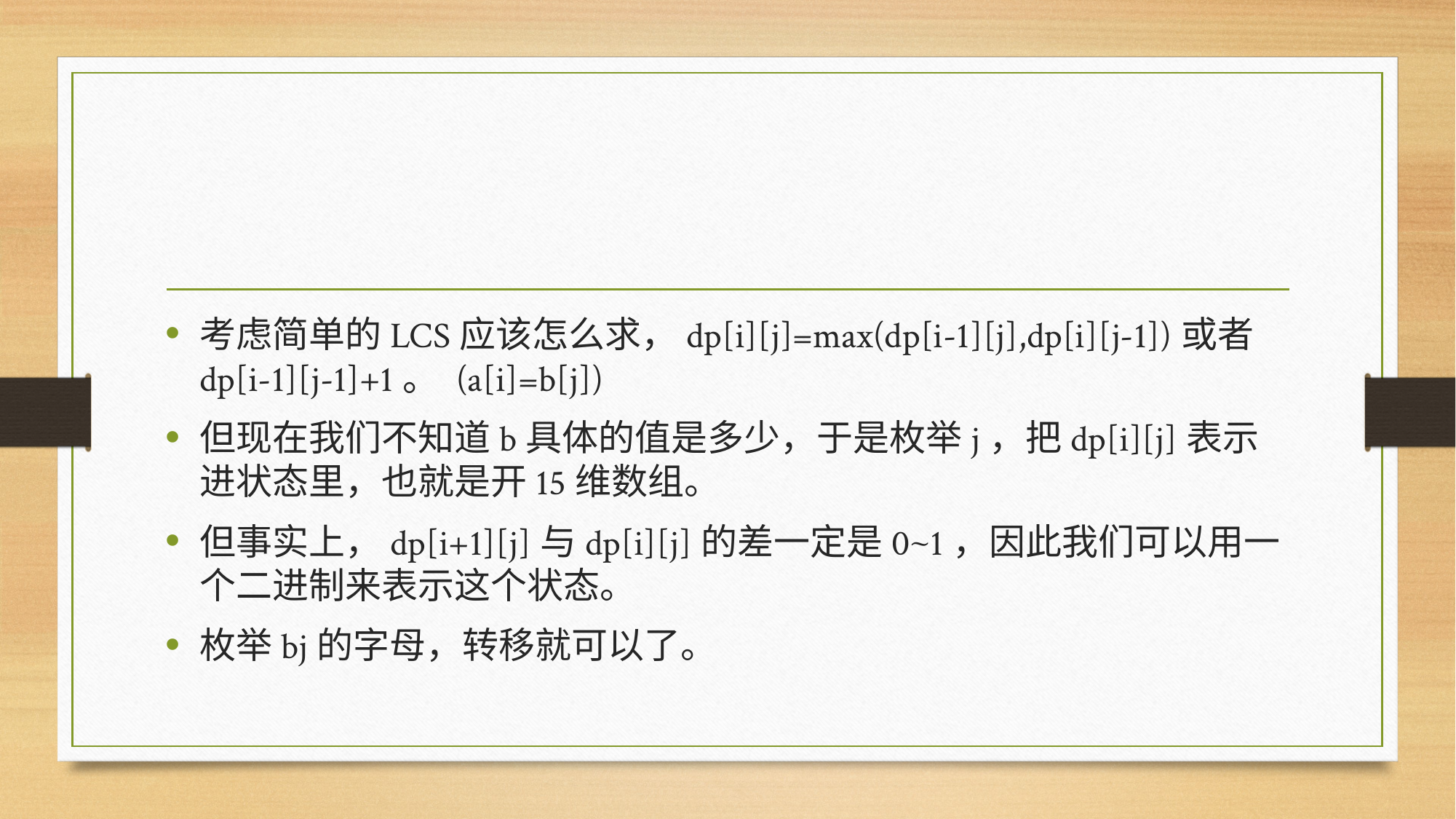

#
考虑简单的LCS应该怎么求，dp[i][j]=max(dp[i-1][j],dp[i][j-1])或者dp[i-1][j-1]+1。 (a[i]=b[j])
但现在我们不知道b具体的值是多少，于是枚举j，把dp[i][j]表示进状态里，也就是开15维数组。
但事实上，dp[i+1][j]与dp[i][j]的差一定是0~1，因此我们可以用一个二进制来表示这个状态。
枚举bj的字母，转移就可以了。